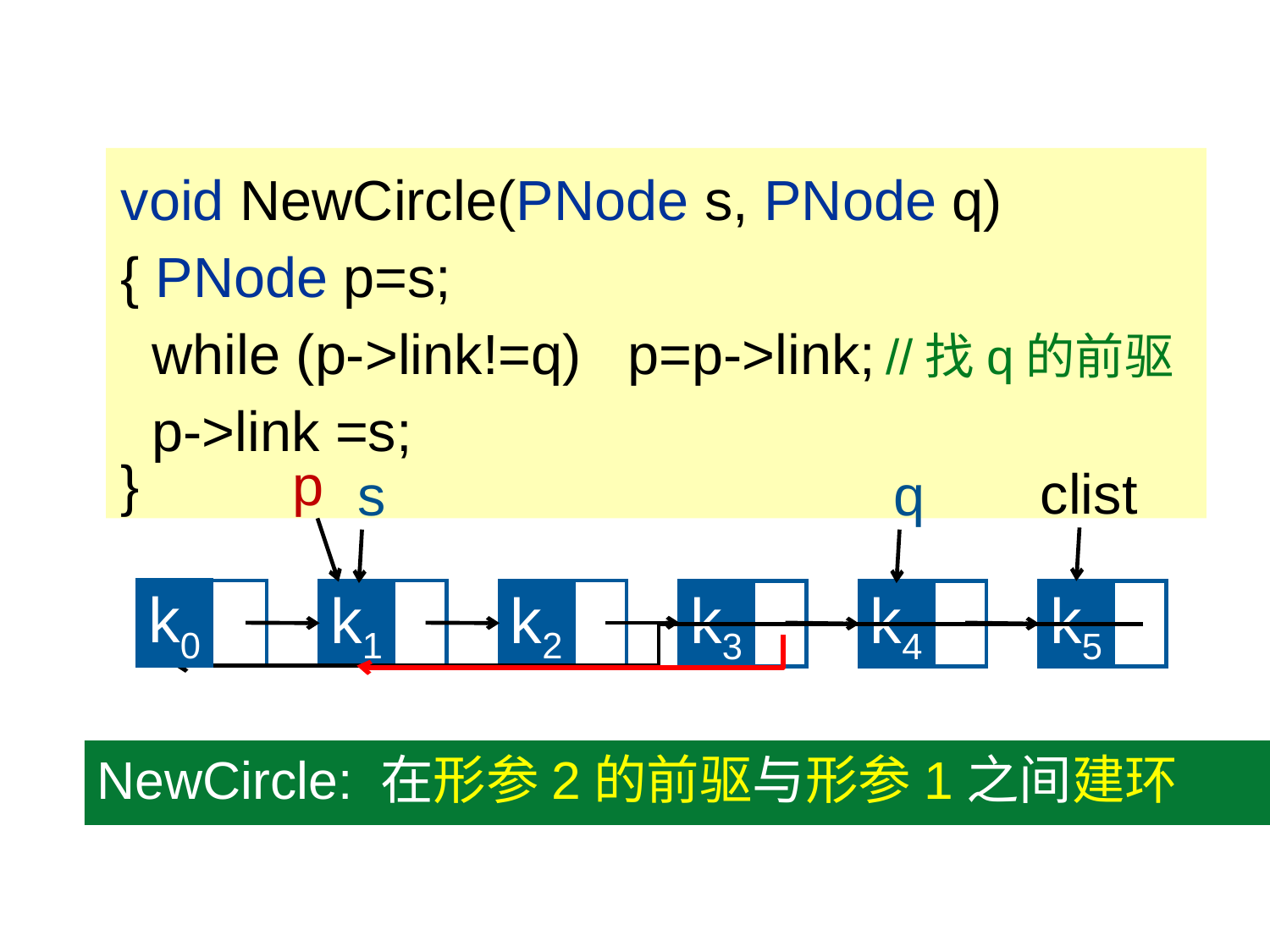

void NewCircle(PNode s, PNode q)
{ PNode p=s;
  while (p->link!=q)   p=p->link;
  p->link =s;
}
//找q的前驱
p
clist
s
q
k0

k1

k2

k3

k4

k5

NewCircle: 在形参2的前驱与形参1之间建环